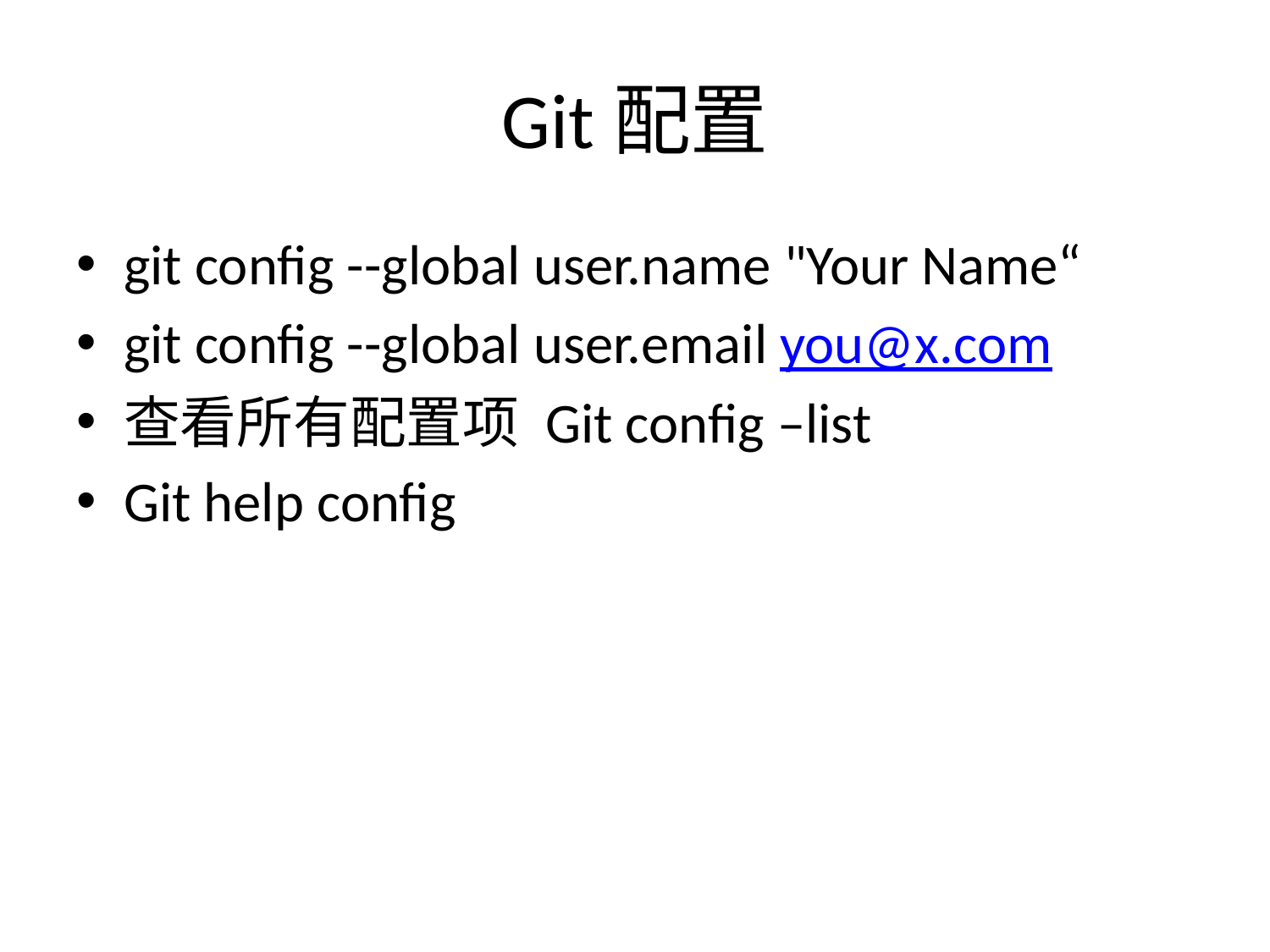

# Git配置
git config --global user.name "Your Name“
git config --global user.email you@x.com
查看所有配置项 Git config –list
Git help config